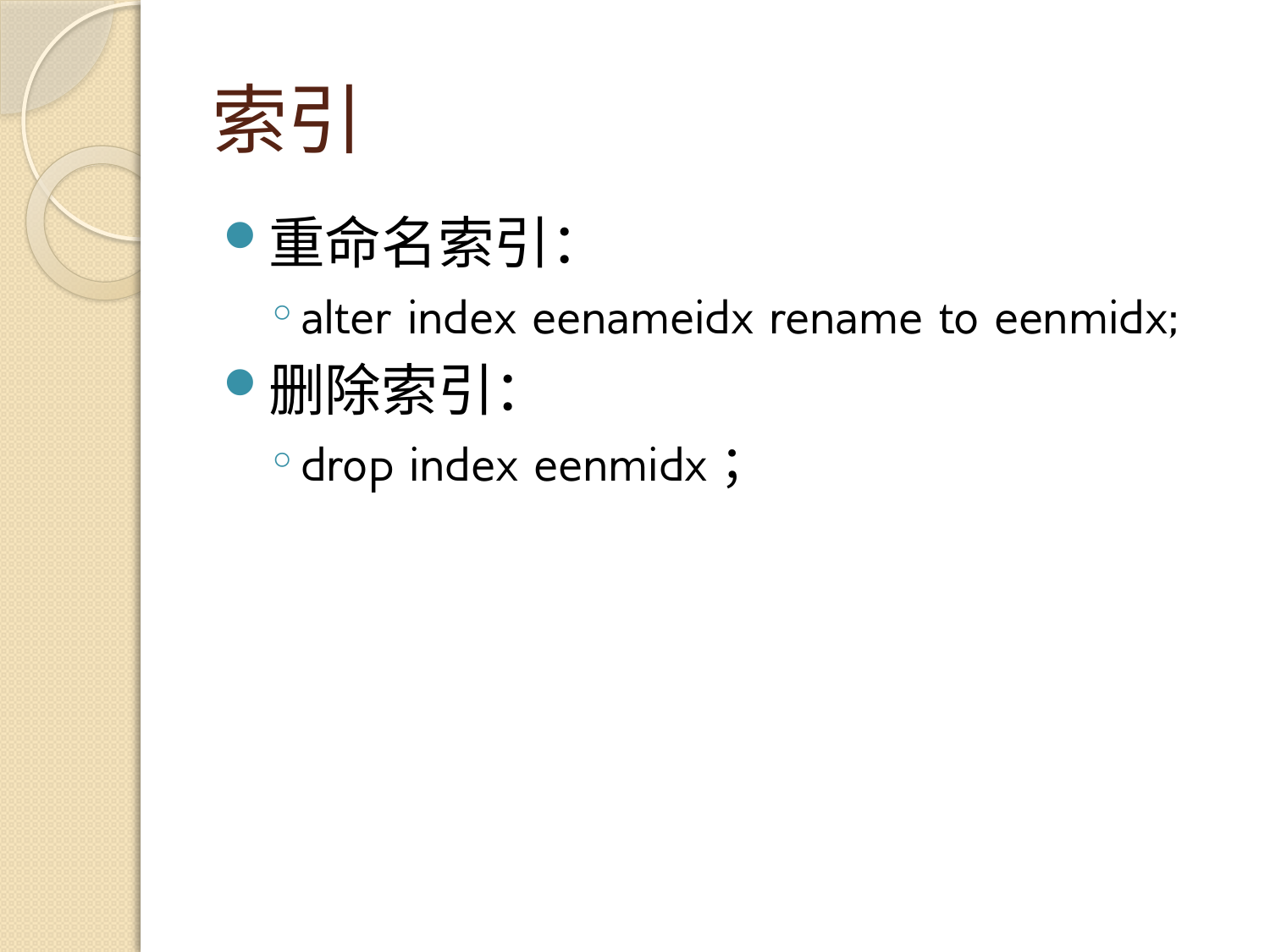

# 索引
重命名索引：
alter index eenameidx rename to eenmidx;
删除索引：
drop index eenmidx；